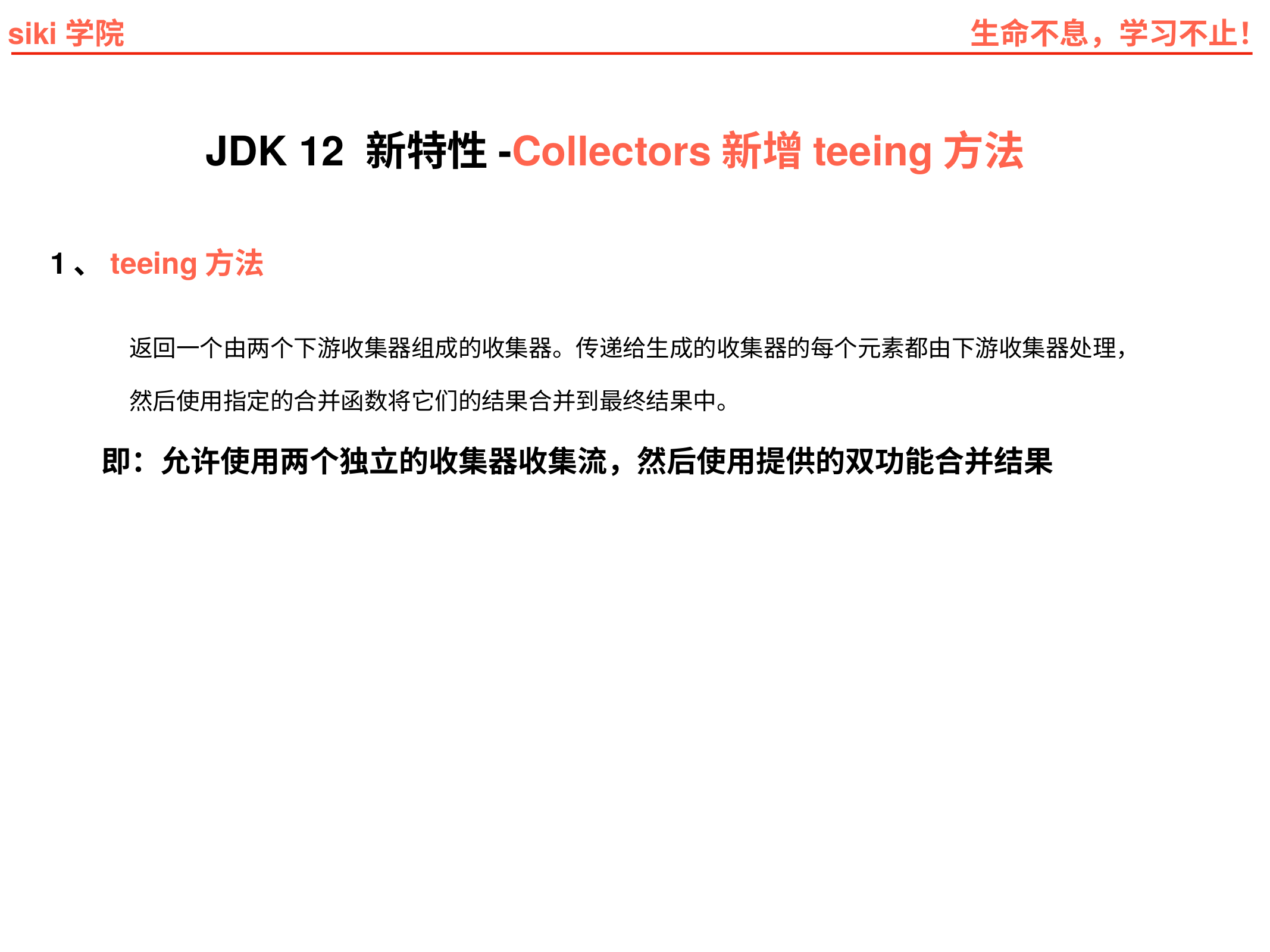

JDK 12 新特性-Collectors新增teeing方法

1、teeing方法
返回一个由两个下游收集器组成的收集器。传递给生成的收集器的每个元素都由下游收集器处理，
然后使用指定的合并函数将它们的结果合并到最终结果中。
即：允许使用两个独立的收集器收集流，然后使用提供的双功能合并结果